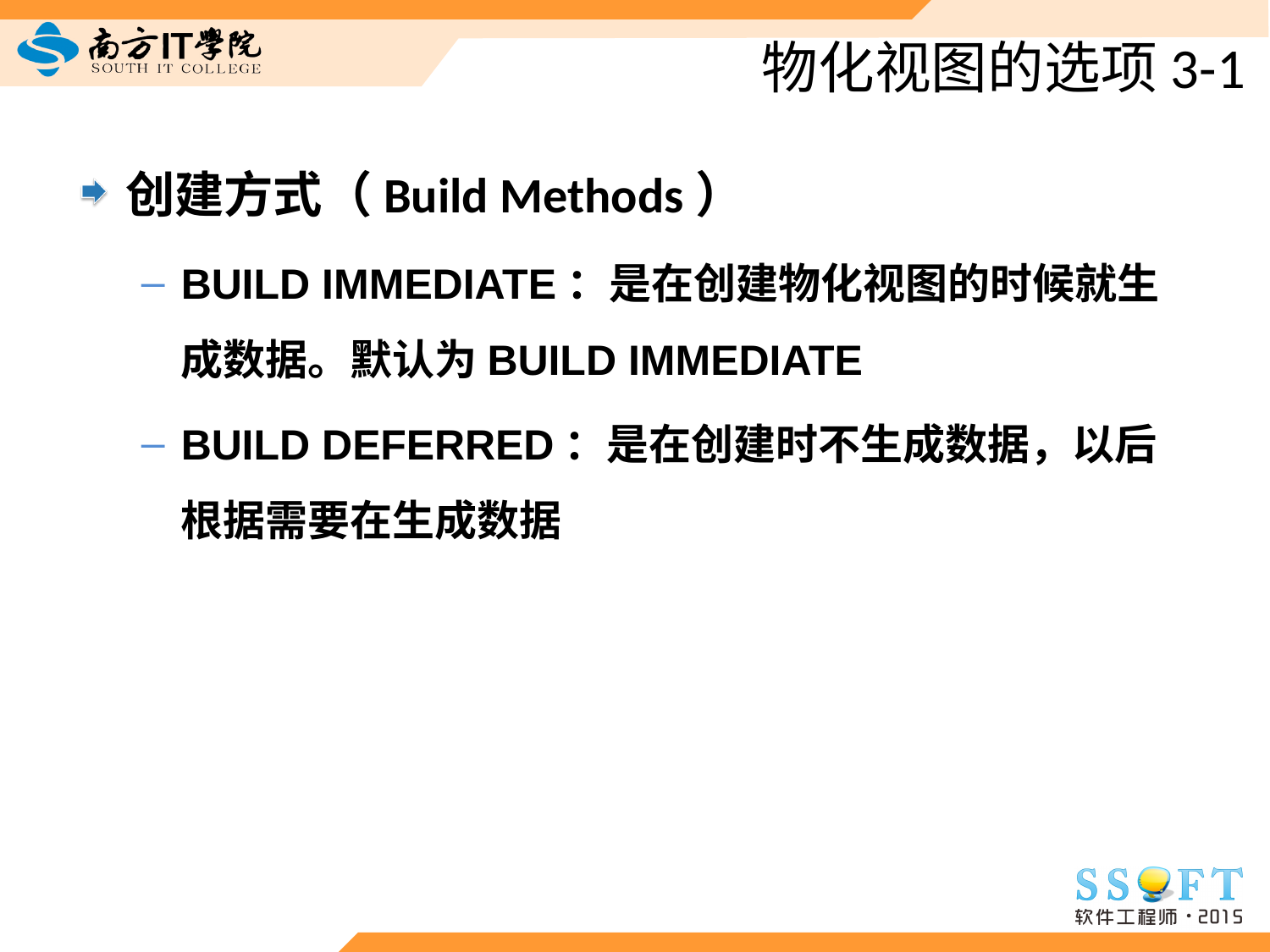

# 物化视图的选项3-1
创建方式（Build Methods）
BUILD IMMEDIATE：是在创建物化视图的时候就生成数据。默认为BUILD IMMEDIATE
BUILD DEFERRED：是在创建时不生成数据，以后根据需要在生成数据